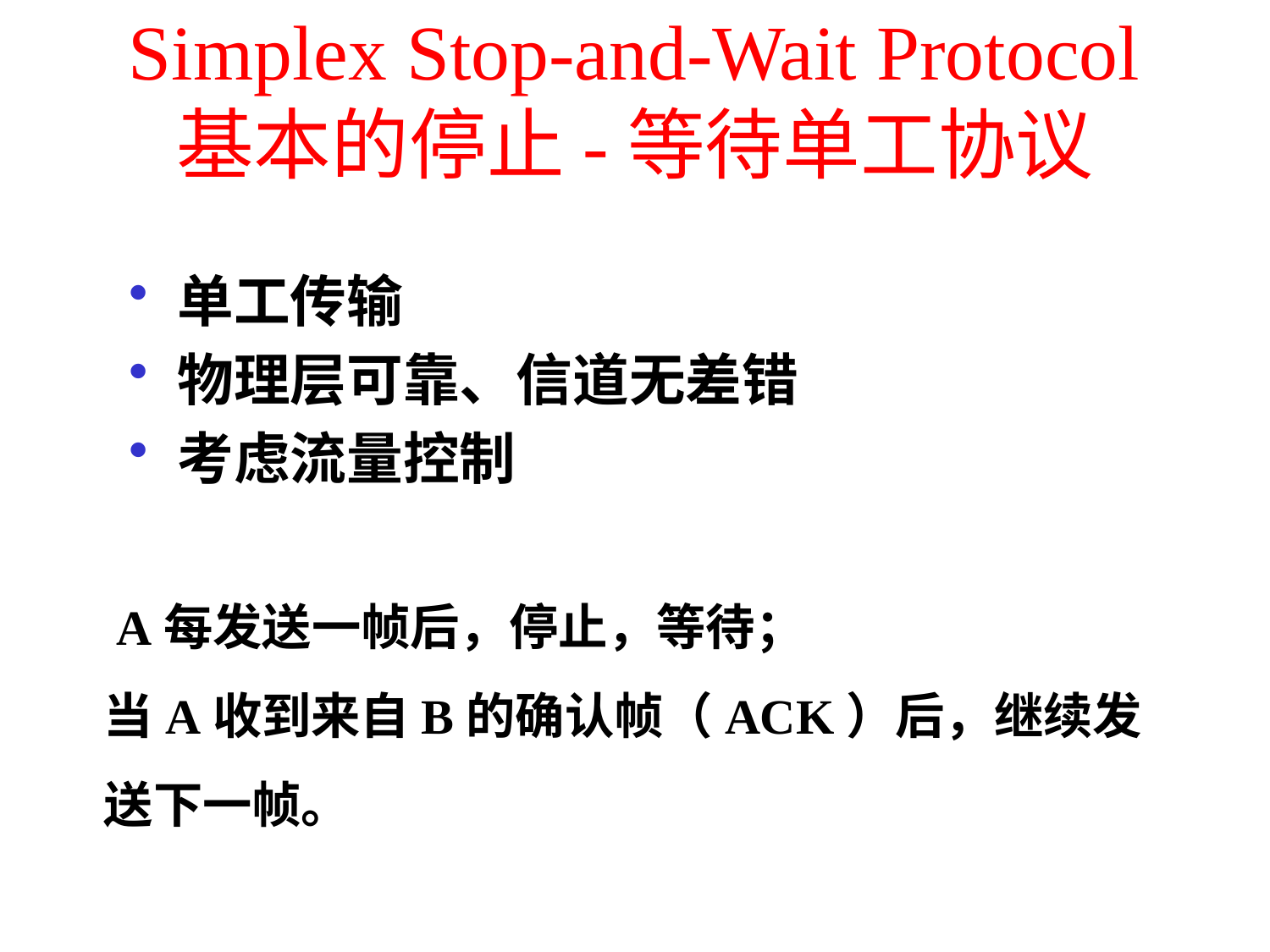

# Simplex Stop-and-Wait Protocol 基本的停止-等待单工协议
单工传输
物理层可靠、信道无差错
考虑流量控制
 A每发送一帧后，停止，等待；
当A收到来自B的确认帧（ACK）后，继续发送下一帧。